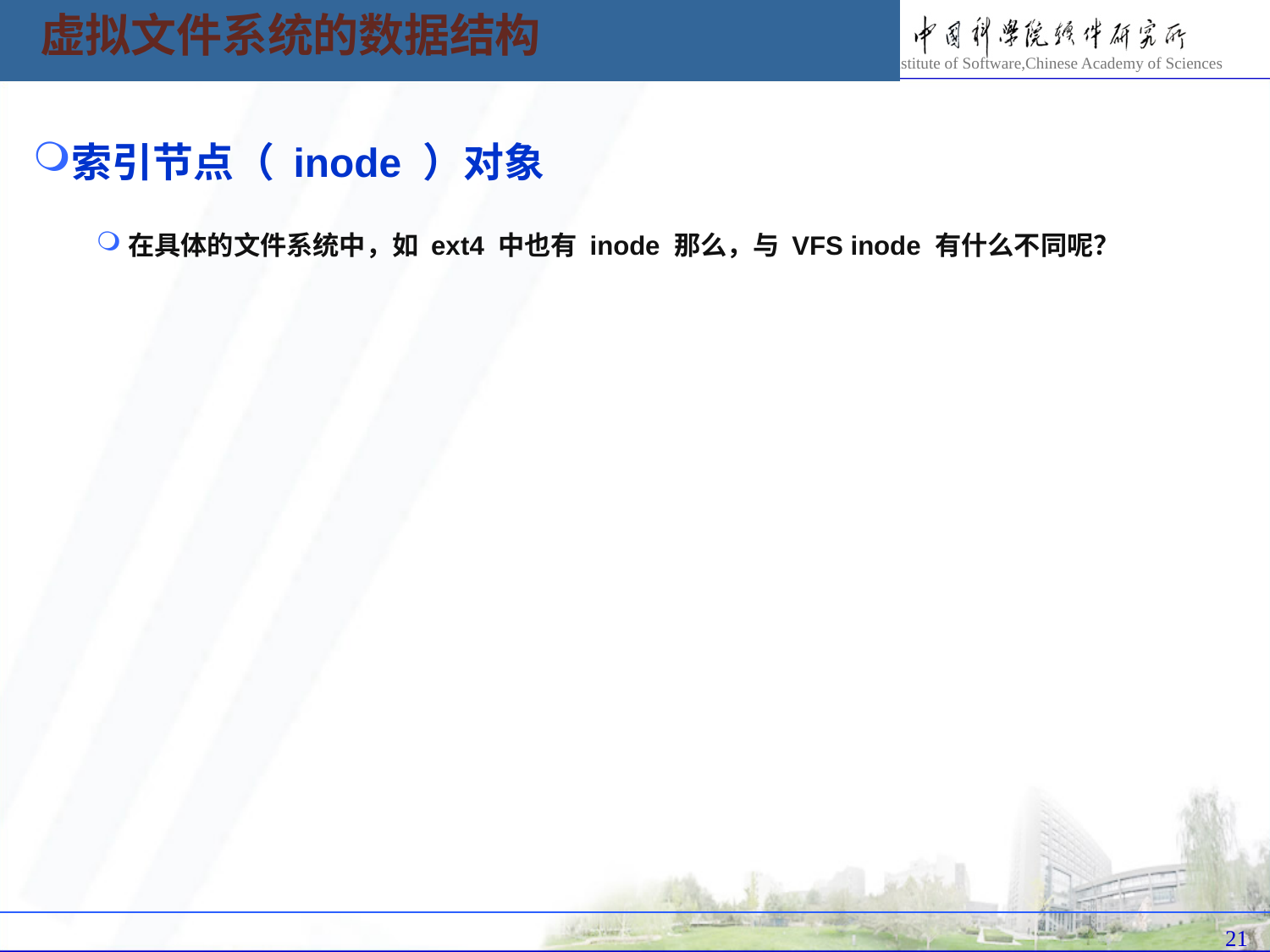

虚拟文件系统的数据结构
索引节点（ inode ）对象

在具体的文件系统中，如 ext4 中也有 inode 那么，与 VFS inode 有什么不同呢？

21